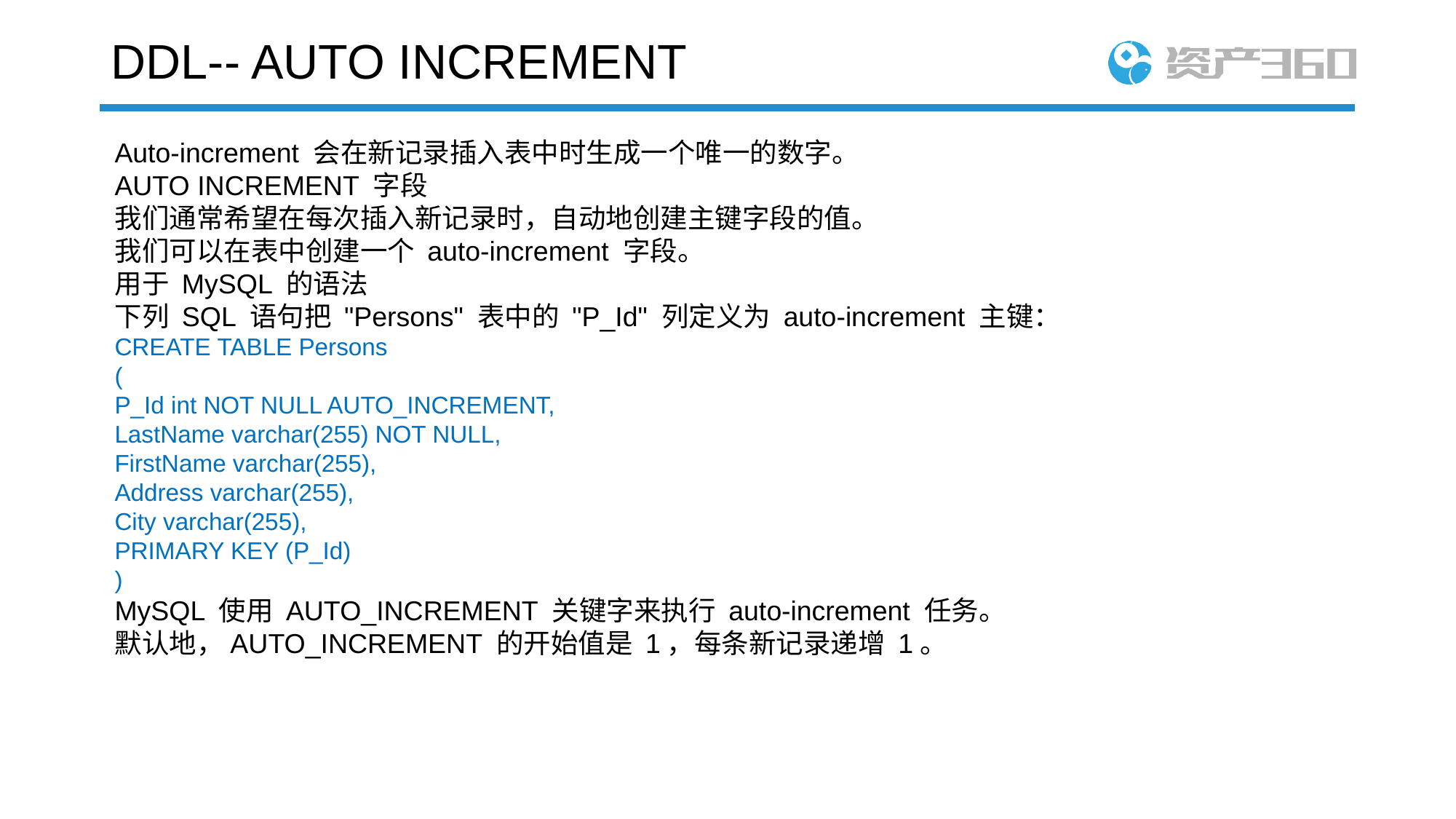

# DDL-- AUTO INCREMENT
Auto-increment 会在新记录插入表中时生成一个唯一的数字。
AUTO INCREMENT 字段
我们通常希望在每次插入新记录时，自动地创建主键字段的值。
我们可以在表中创建一个 auto-increment 字段。
用于 MySQL 的语法
下列 SQL 语句把 "Persons" 表中的 "P_Id" 列定义为 auto-increment 主键：
CREATE TABLE Persons
(
P_Id int NOT NULL AUTO_INCREMENT,
LastName varchar(255) NOT NULL,
FirstName varchar(255),
Address varchar(255),
City varchar(255),
PRIMARY KEY (P_Id)
)
MySQL 使用 AUTO_INCREMENT 关键字来执行 auto-increment 任务。
默认地，AUTO_INCREMENT 的开始值是 1，每条新记录递增 1。
30